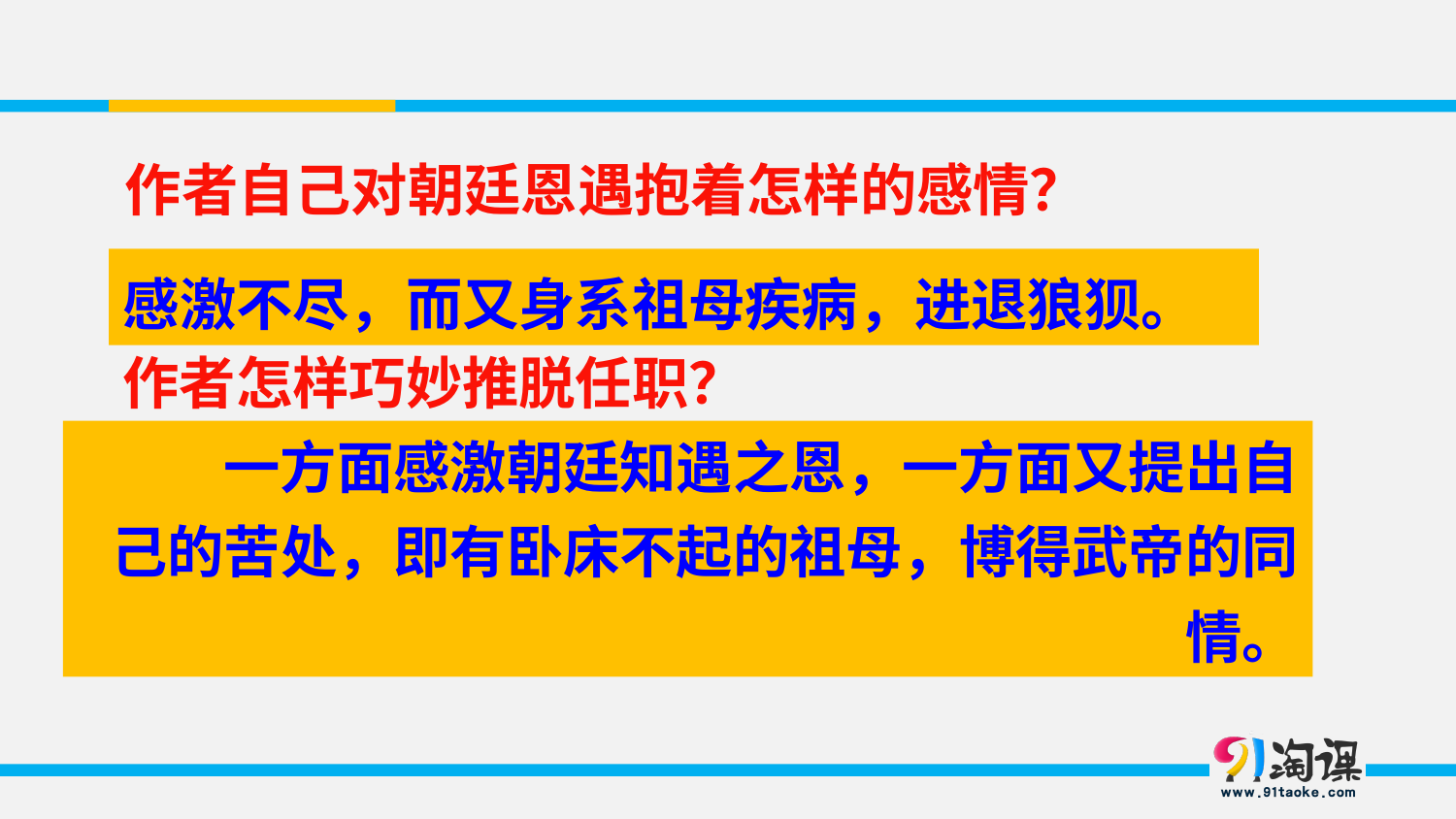

作者自己对朝廷恩遇抱着怎样的感情？
感激不尽，而又身系祖母疾病，进退狼狈。
作者怎样巧妙推脱任职？
      一方面感激朝廷知遇之恩，一方面又提出自己的苦处，即有卧床不起的祖母，博得武帝的同情。